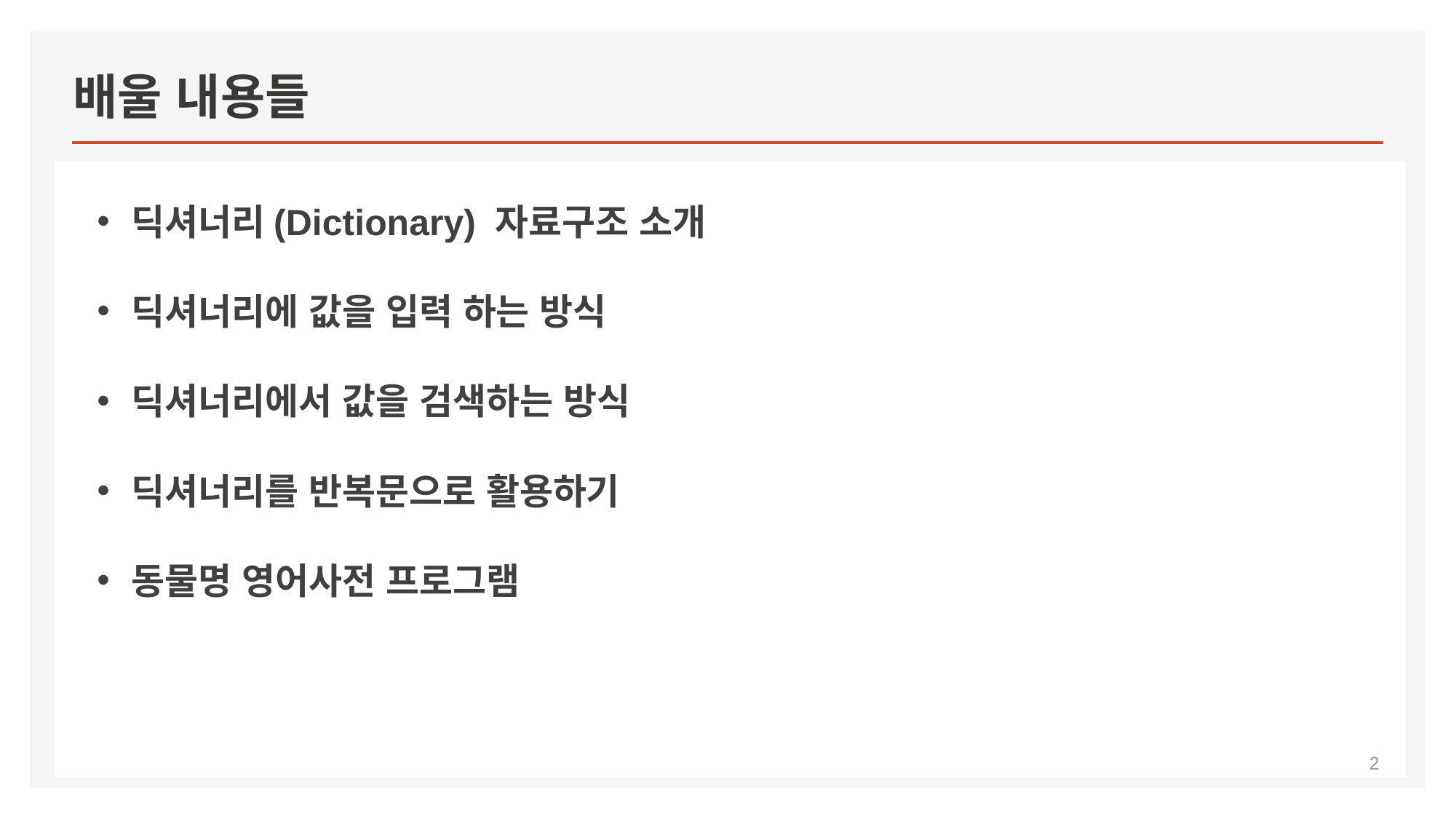

# 배울 내용들
딕셔너리(Dictionary) 자료구조 소개
딕셔너리에 값을 입력 하는 방식
딕셔너리에서 값을 검색하는 방식
딕셔너리를 반복문으로 활용하기
동물명 영어사전 프로그램
2